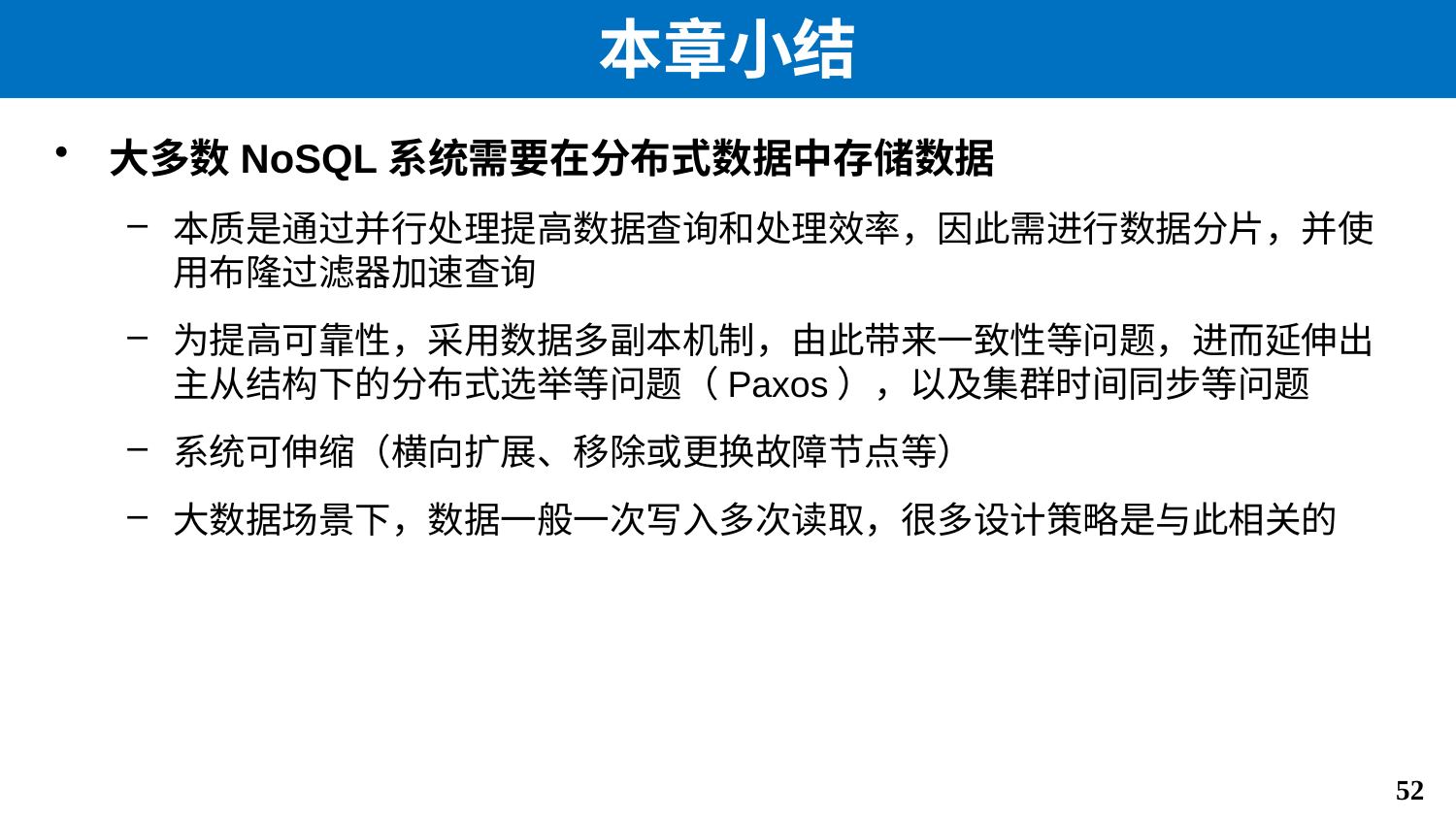

# 本章小结
大多数NoSQL系统需要在分布式数据中存储数据
本质是通过并行处理提高数据查询和处理效率，因此需进行数据分片，并使用布隆过滤器加速查询
为提高可靠性，采用数据多副本机制，由此带来一致性等问题，进而延伸出主从结构下的分布式选举等问题（Paxos），以及集群时间同步等问题
系统可伸缩（横向扩展、移除或更换故障节点等）
大数据场景下，数据一般一次写入多次读取，很多设计策略是与此相关的